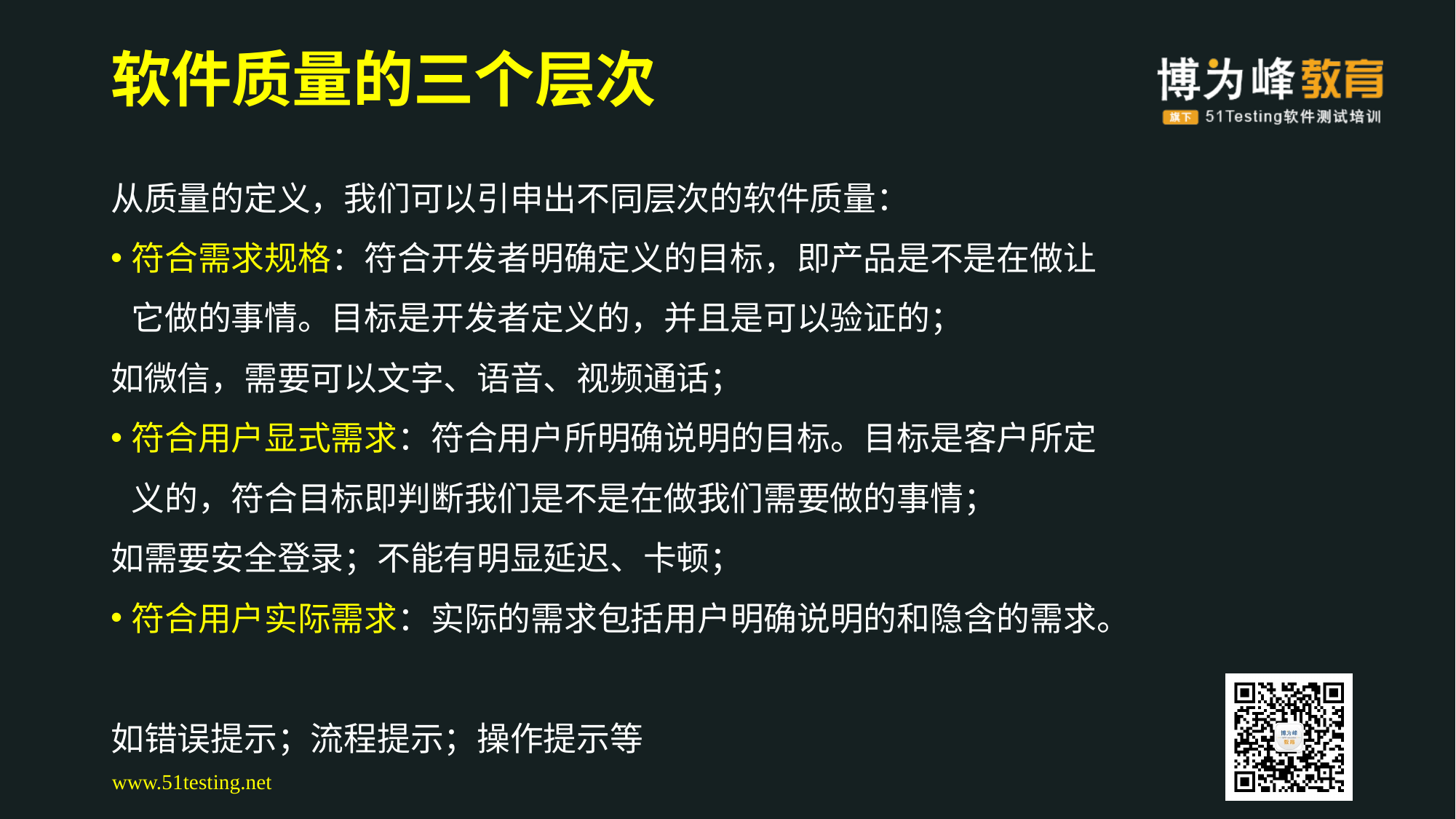

# 软件质量的三个层次
从质量的定义，我们可以引申出不同层次的软件质量：
符合需求规格：符合开发者明确定义的目标，即产品是不是在做让它做的事情。目标是开发者定义的，并且是可以验证的；
如微信，需要可以文字、语音、视频通话；
符合用户显式需求：符合用户所明确说明的目标。目标是客户所定义的，符合目标即判断我们是不是在做我们需要做的事情；
如需要安全登录；不能有明显延迟、卡顿；
符合用户实际需求：实际的需求包括用户明确说明的和隐含的需求。
如错误提示；流程提示；操作提示等